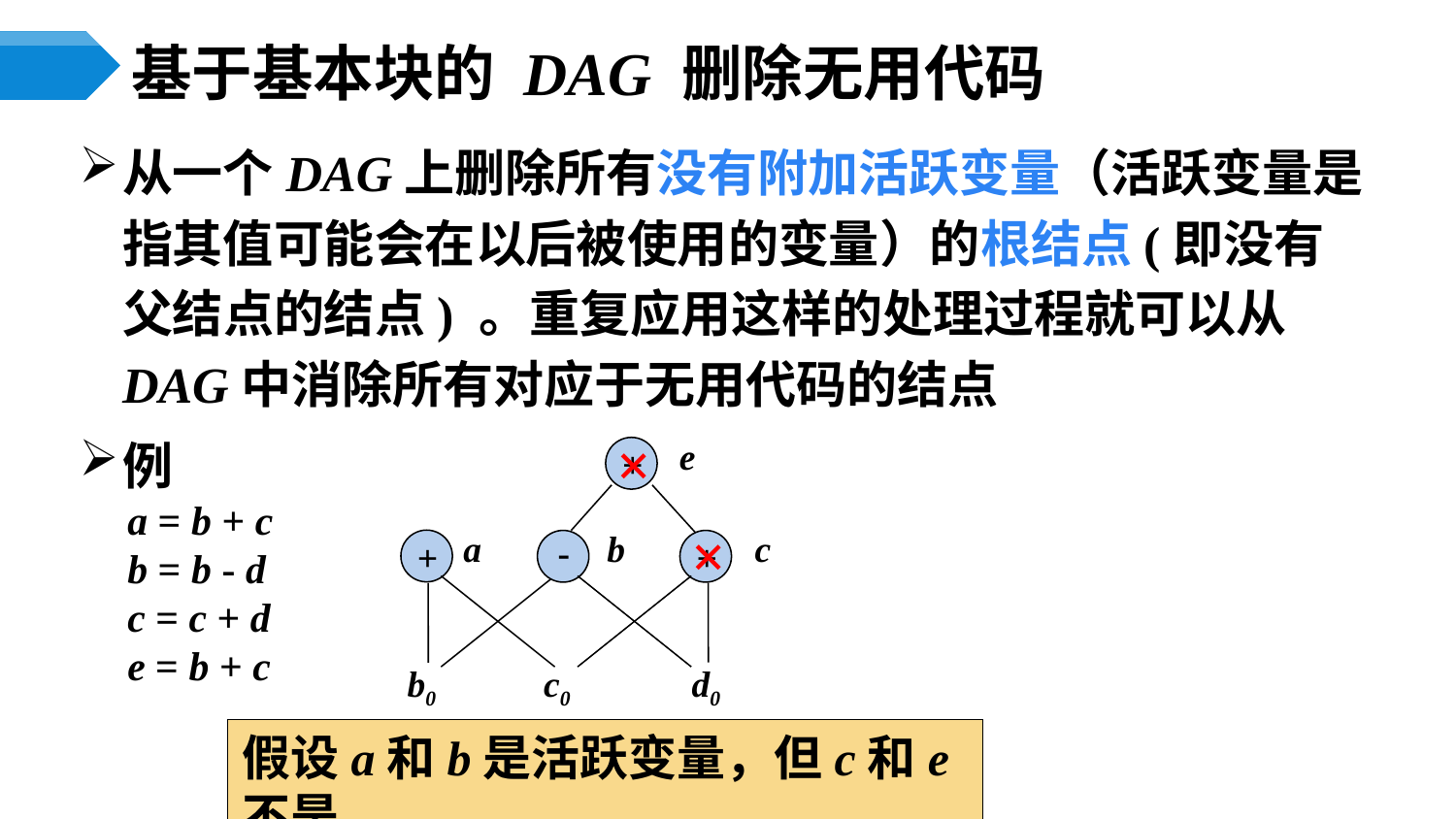

# 基于基本块的 DAG 删除无用代码
从一个DAG上删除所有没有附加活跃变量（活跃变量是指其值可能会在以后被使用的变量）的根结点(即没有父结点的结点) 。重复应用这样的处理过程就可以从DAG中消除所有对应于无用代码的结点
例
a = b + c
b = b - d
c = c + d
e = b + c

×
e
+

a
b
c
-

+

+

b0
c0
d0
×
假设a和b是活跃变量，但c和e不是